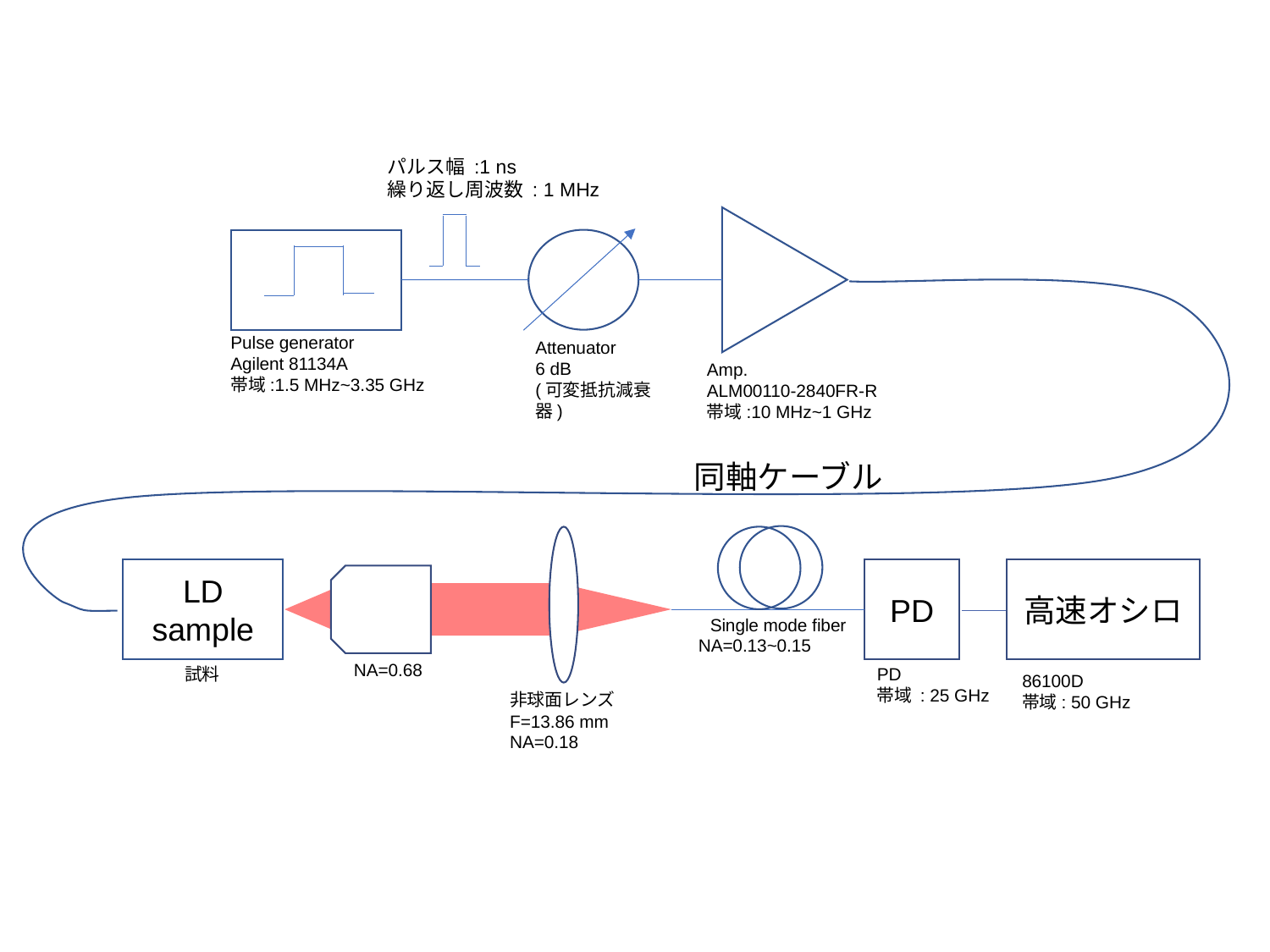

パルス幅 :1 ns
繰り返し周波数 : 1 MHz

Pulse generator
Agilent 81134A
帯域:1.5 MHz~3.35 GHz
Attenuator
6 dB
(可変抵抗減衰器)
Amp.
ALM00110-2840FR-R
帯域:10 MHz~1 GHz
同軸ケーブル

LD sample

PD
高速オシロ

Single mode fiber
NA=0.13~0.15
NA=0.68
PD
帯域 : 25 GHz
試料
86100D
帯域: 50 GHz
非球面レンズ
F=13.86 mm
NA=0.18